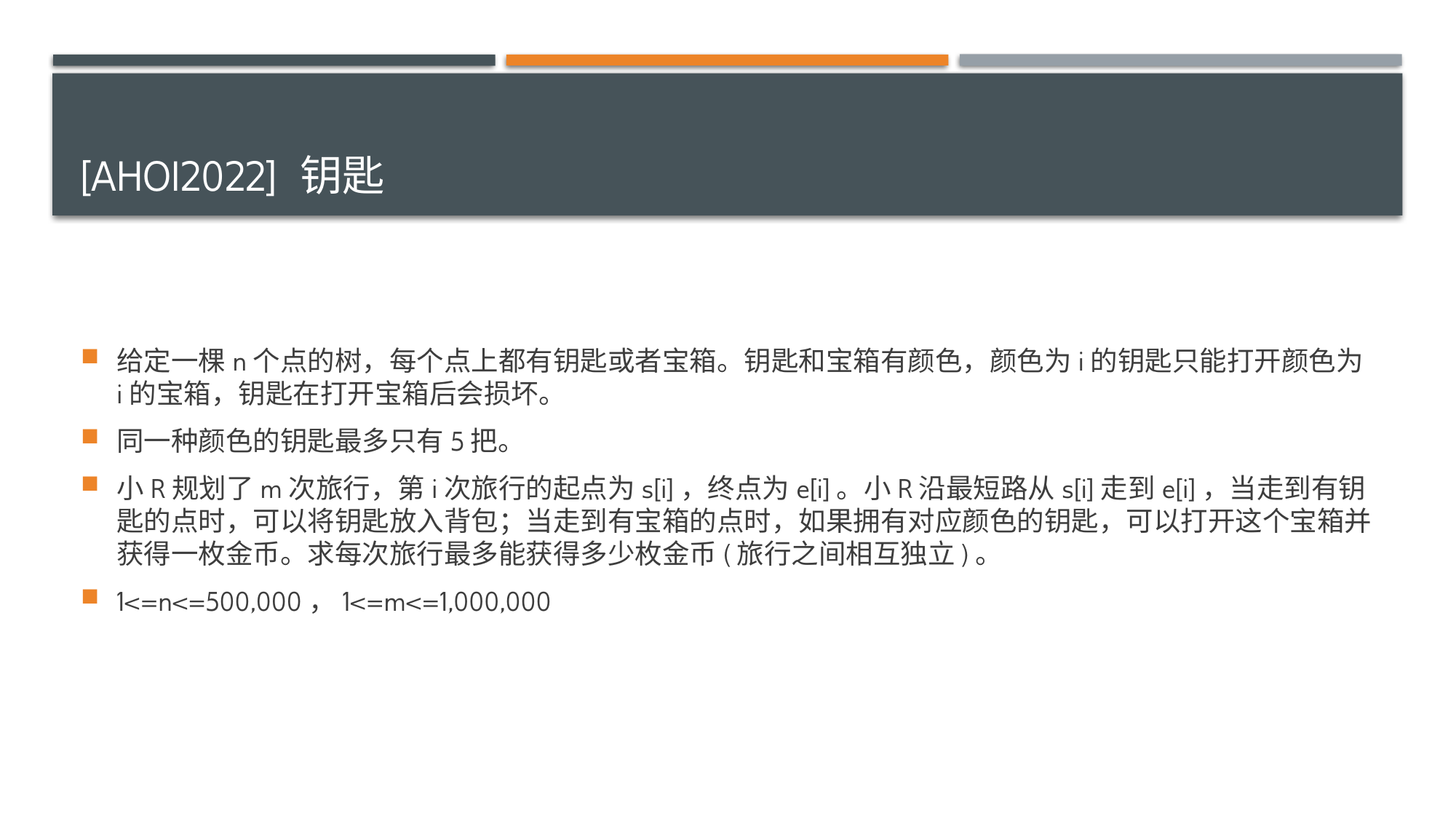

# [AHOI2022] 钥匙
给定一棵n个点的树，每个点上都有钥匙或者宝箱。钥匙和宝箱有颜色，颜色为i的钥匙只能打开颜色为i的宝箱，钥匙在打开宝箱后会损坏。
同一种颜色的钥匙最多只有5把。
小R规划了m次旅行，第i次旅行的起点为s[i]，终点为e[i]。小R沿最短路从s[i]走到e[i]，当走到有钥匙的点时，可以将钥匙放入背包；当走到有宝箱的点时，如果拥有对应颜色的钥匙，可以打开这个宝箱并获得一枚金币。求每次旅行最多能获得多少枚金币(旅行之间相互独立)。
1<=n<=500,000，1<=m<=1,000,000